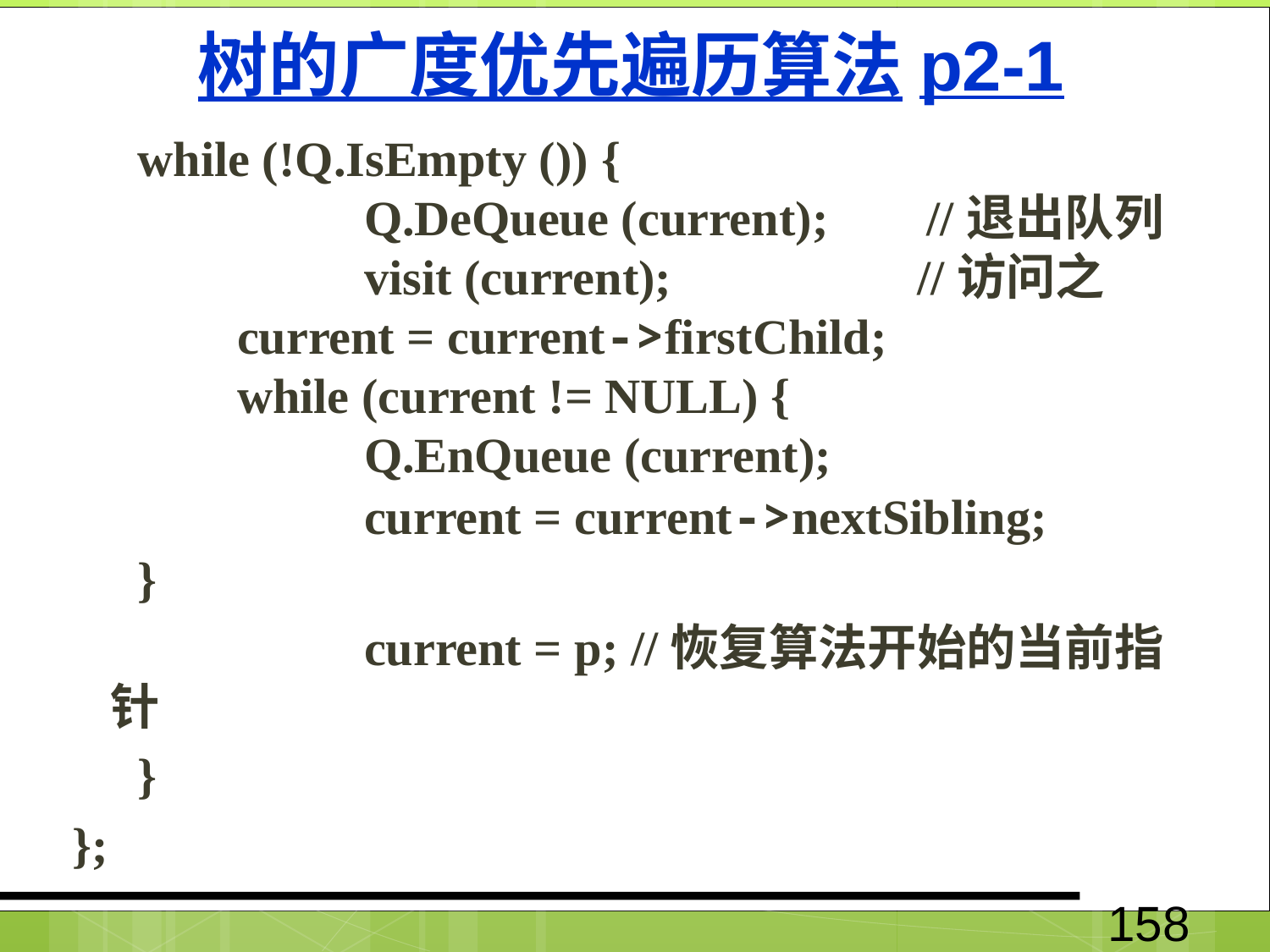

# 树的广度优先遍历算法p2-1
while (!Q.IsEmpty ()) {
		Q.DeQueue (current);        //退出队列
		visit (current);                    //访问之
	current = current->firstChild;
	while (current != NULL) {
		Q.EnQueue (current);
		current = current->nextSibling;
}
		current = p; //恢复算法开始的当前指针
}
};

158